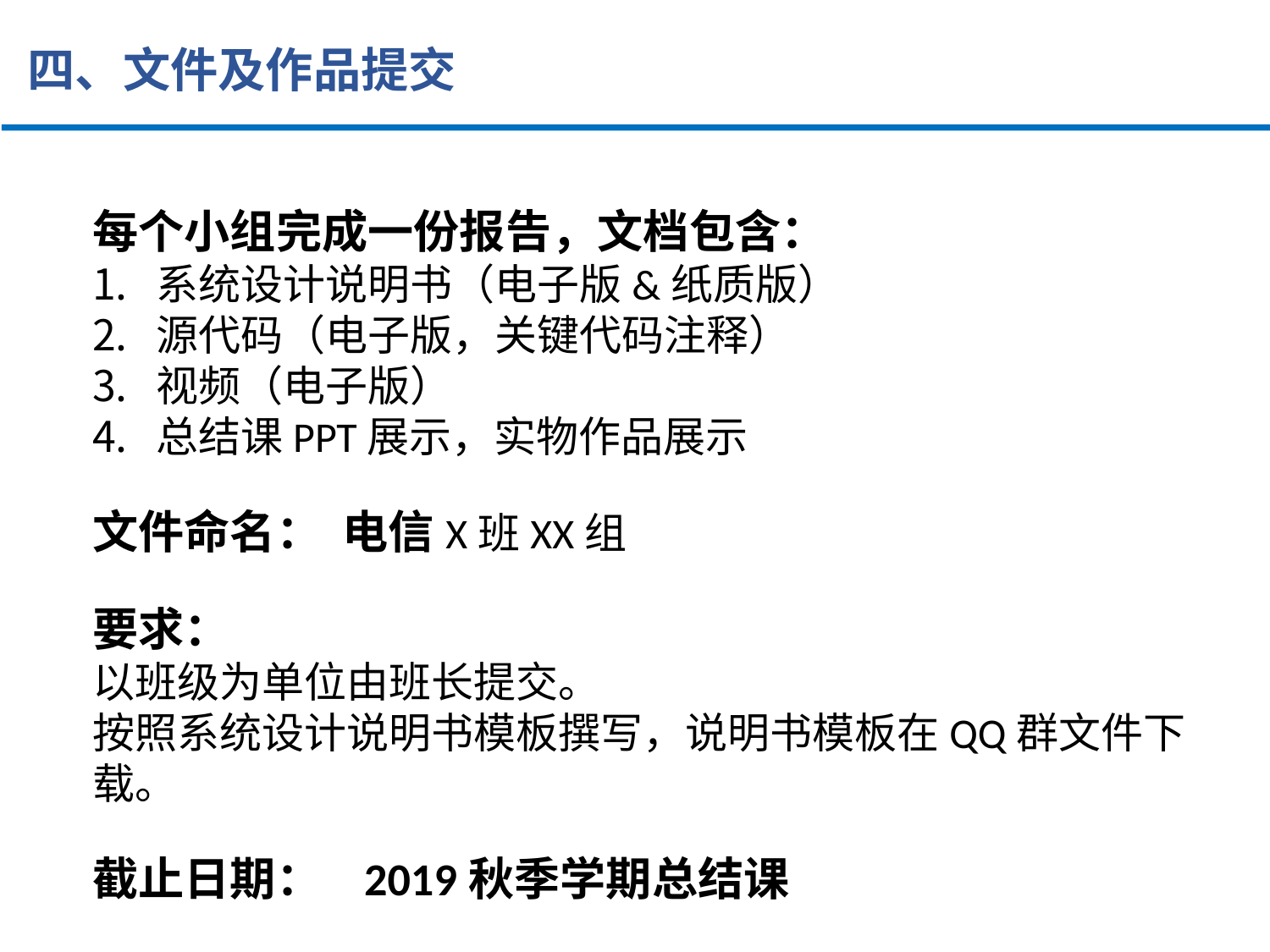

四、文件及作品提交

每个小组完成一份报告，文档包含：
系统设计说明书（电子版&纸质版）
源代码（电子版，关键代码注释）
视频（电子版）
总结课PPT展示，实物作品展示
文件命名：  电信X班XX组
要求：
以班级为单位由班长提交。
按照系统设计说明书模板撰写，说明书模板在QQ群文件下载。
截止日期：   2019秋季学期总结课